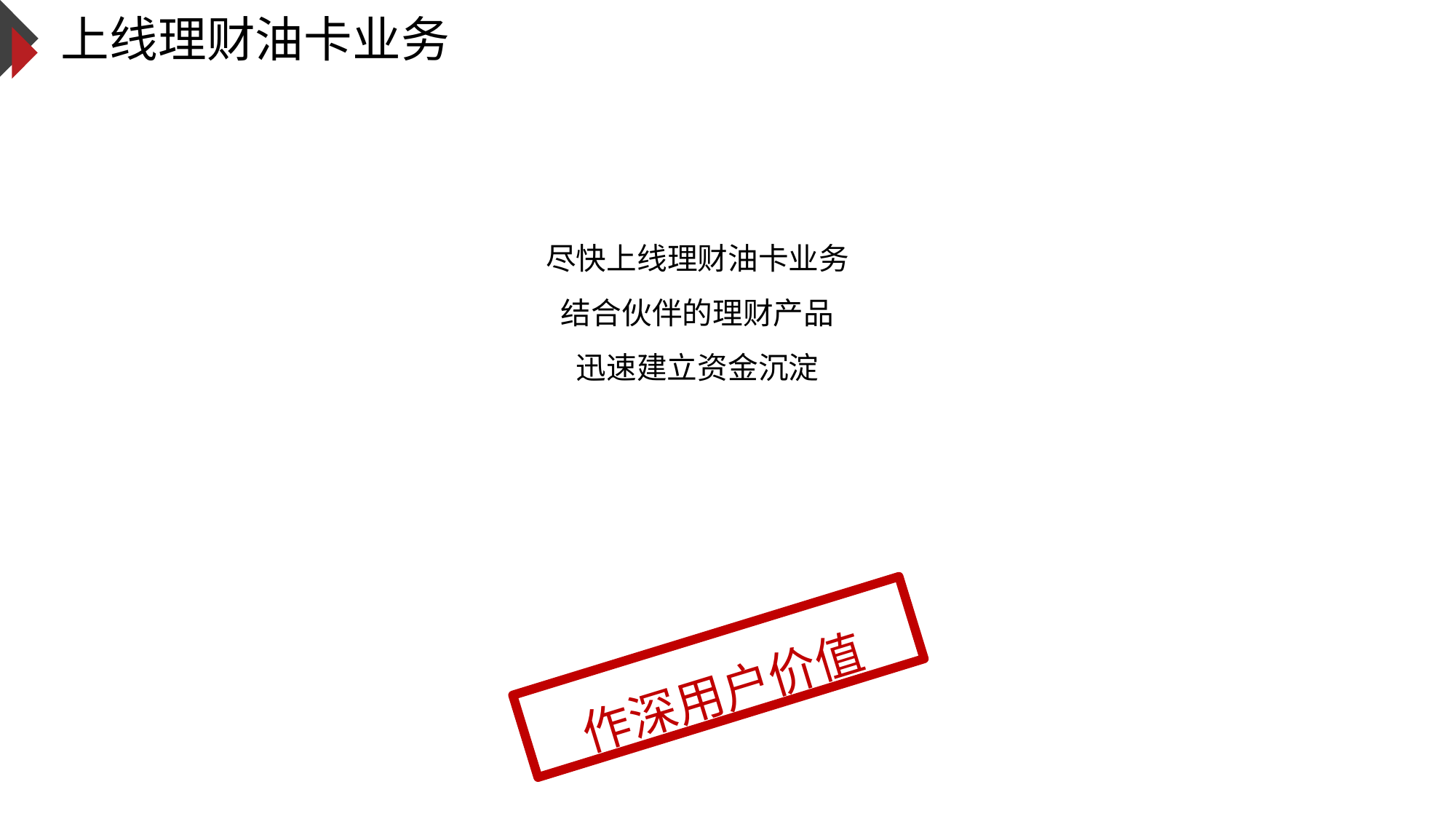

# 上线理财油卡业务
尽快上线理财油卡业务
结合伙伴的理财产品
迅速建立资金沉淀
作深用户价值